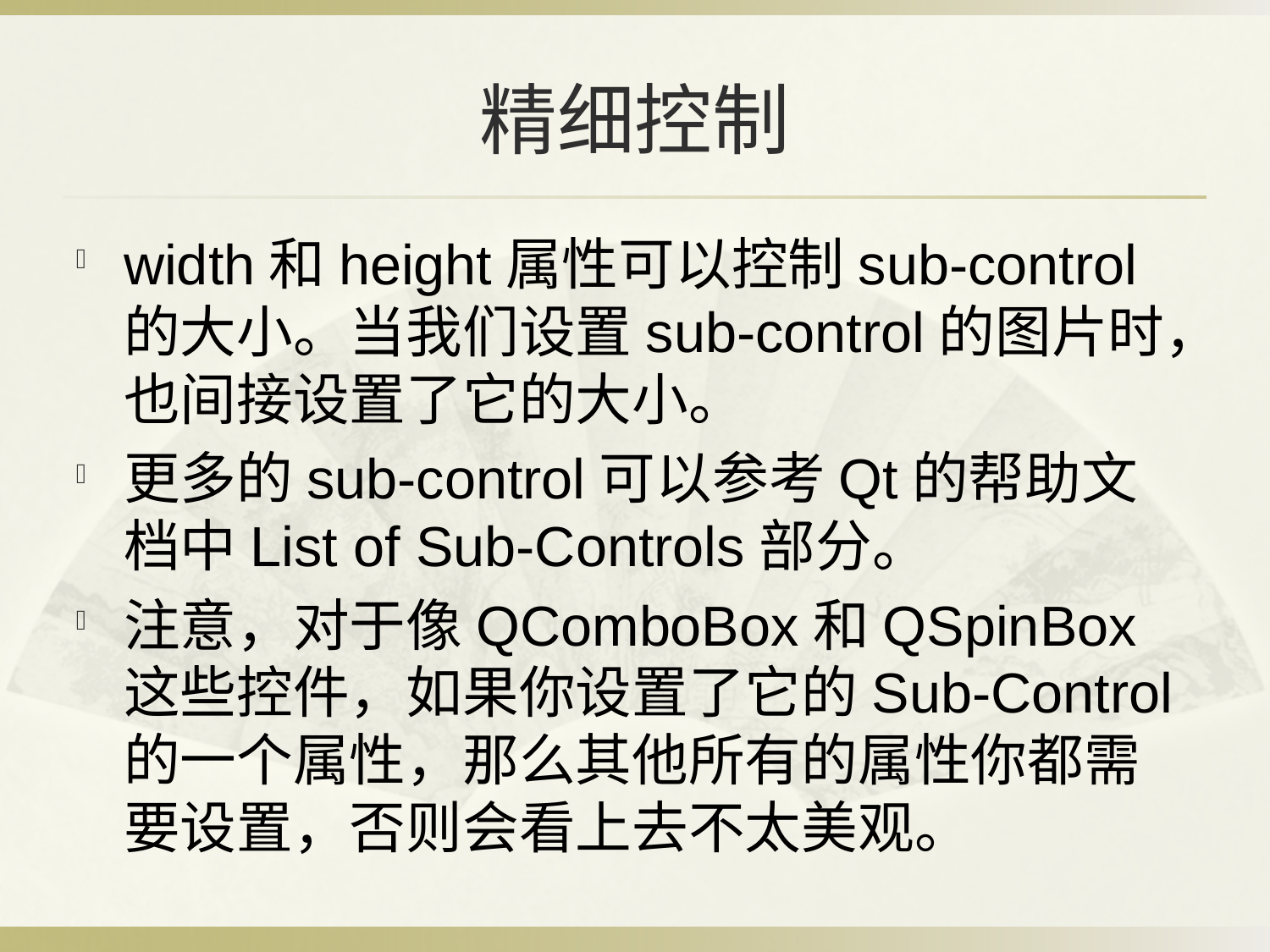

# 精细控制
width和height属性可以控制sub-control的大小。当我们设置sub-control的图片时，也间接设置了它的大小。
更多的sub-control可以参考Qt的帮助文档中List of Sub-Controls部分。
注意，对于像QComboBox和QSpinBox这些控件，如果你设置了它的Sub-Control的一个属性，那么其他所有的属性你都需要设置，否则会看上去不太美观。